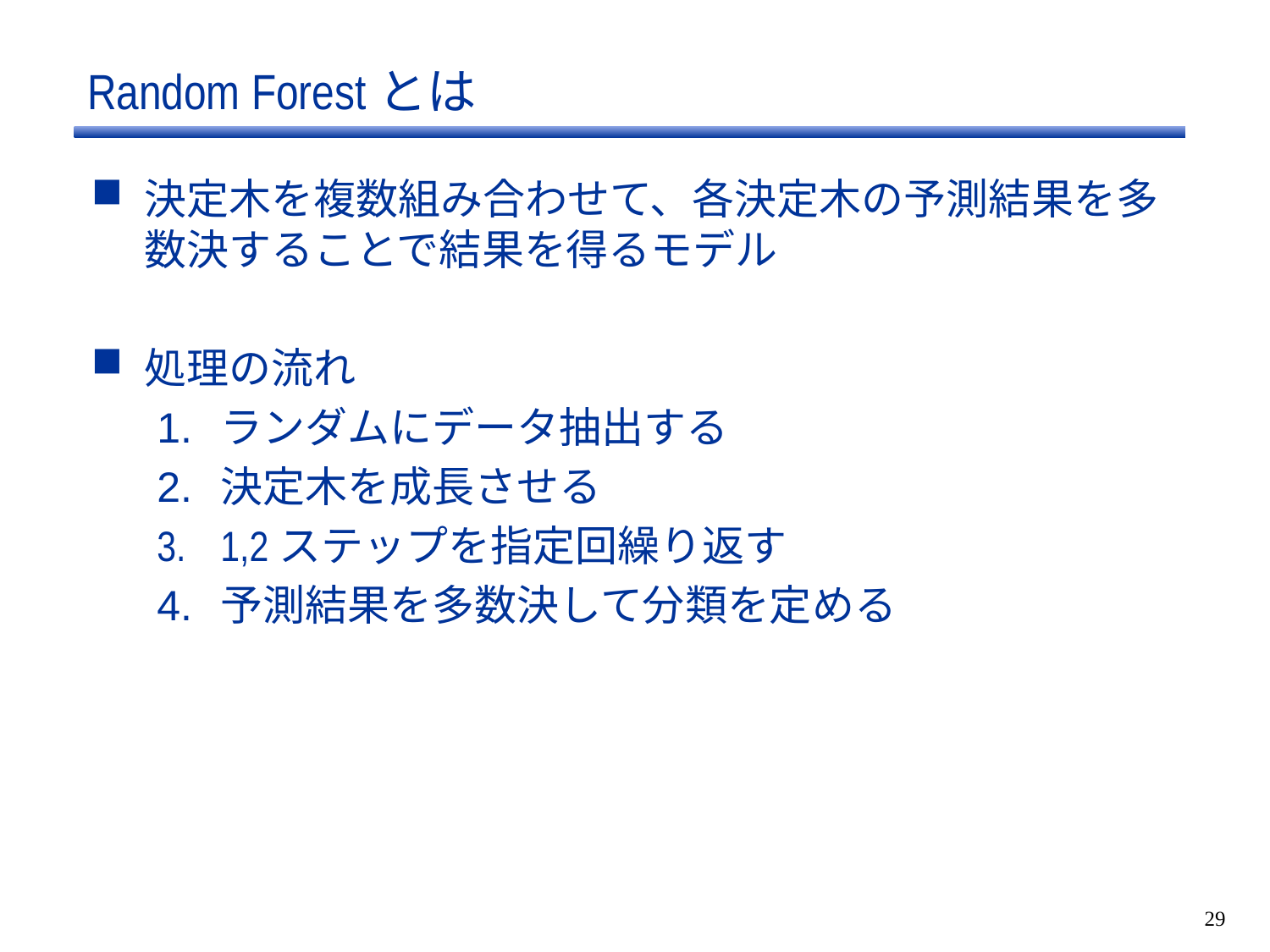

# Random Forestとは
決定木を複数組み合わせて、各決定木の予測結果を多数決することで結果を得るモデル

処理の流れ
ランダムにデータ抽出する
決定木を成長させる
1,2ステップを指定回繰り返す
予測結果を多数決して分類を定める